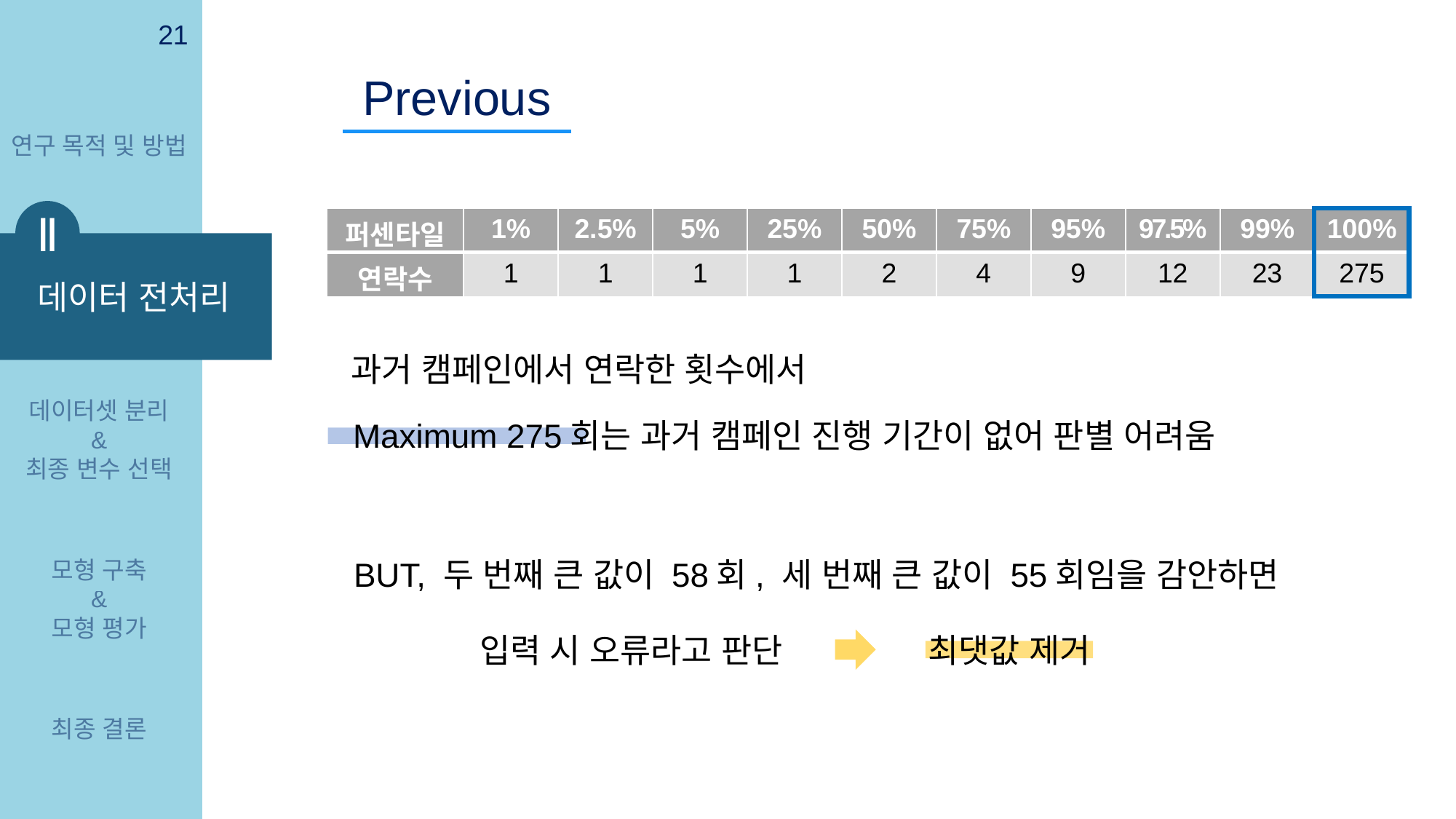

21
Previous
연구 목적 및 방법
Ⅱ
| 퍼센타일 | 1% | 2.5% | 5% | 25% | 50% | 75% | 95% | 97.5% | 99% | 100% |
| --- | --- | --- | --- | --- | --- | --- | --- | --- | --- | --- |
| 연락수 | 1 | 1 | 1 | 1 | 2 | 4 | 9 | 12 | 23 | 275 |

데이터 전처리
과거 캠페인에서 연락한 횟수에서
데이터셋 분리
&
최종 변수 선택
Maximum 275회는 과거 캠페인 진행 기간이 없어 판별 어려움

BUT, 두 번째 큰 값이 58회, 세 번째 큰 값이 55회임을 감안하면
모형 구축
&
모형 평가
최댓값 제거
입력 시 오류라고 판단

최종 결론